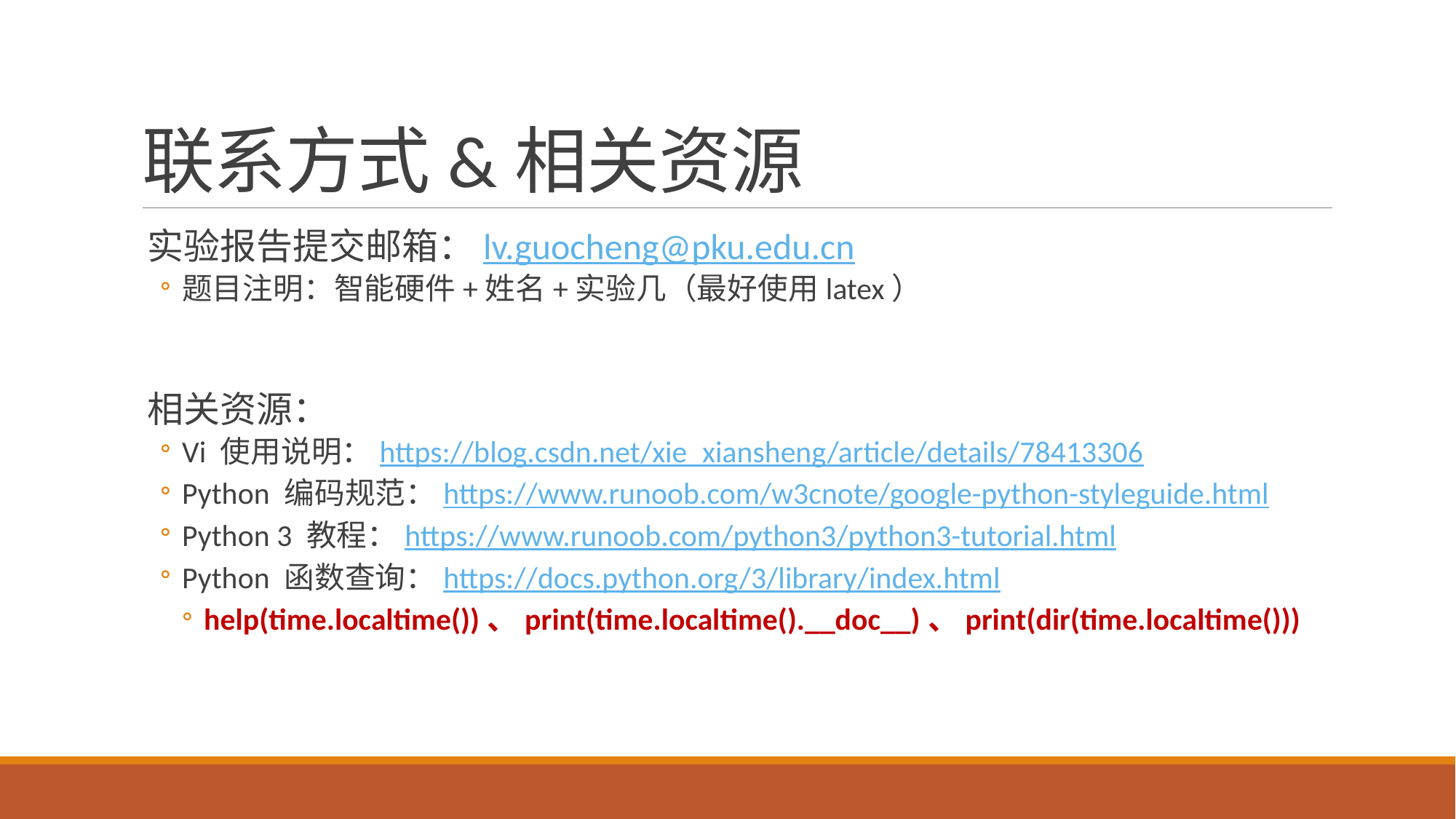

# 联系方式&相关资源
实验报告提交邮箱：lv.guocheng@pku.edu.cn
题目注明：智能硬件+姓名+实验几（最好使用latex）

相关资源：
Vi 使用说明：https://blog.csdn.net/xie_xiansheng/article/details/78413306
Python 编码规范：https://www.runoob.com/w3cnote/google-python-styleguide.html
Python 3 教程：https://www.runoob.com/python3/python3-tutorial.html
Python 函数查询：https://docs.python.org/3/library/index.html
help(time.localtime())、print(time.localtime().__doc__)、print(dir(time.localtime()))